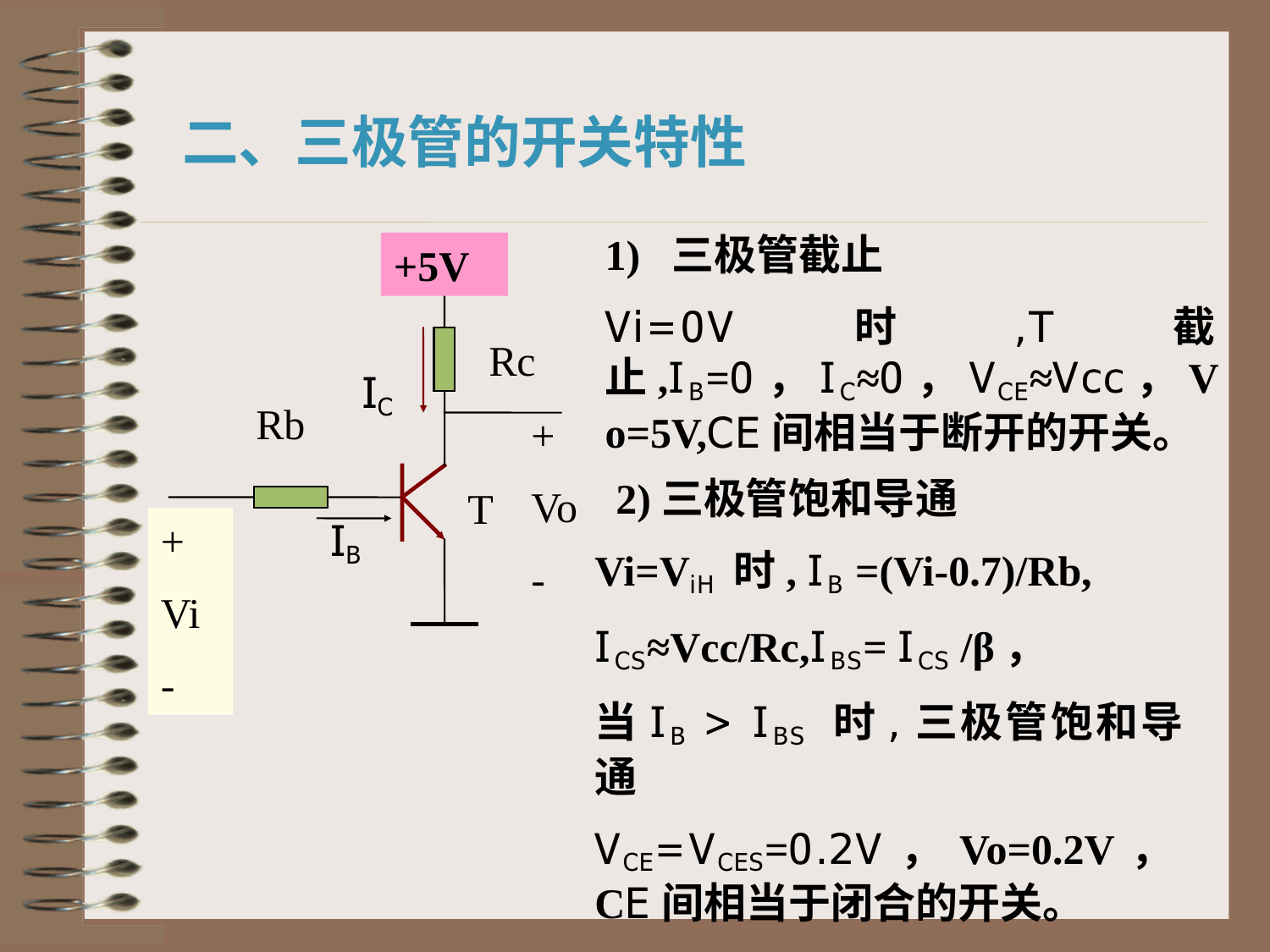

# 二、三极管的开关特性
1)  三极管截止
Vi=0V时,T截止,IB=0，IC≈0，VCE≈Vcc，Vo=5V,CE间相当于断开的开关。
+5V

Rc
Rb
+
Vo
-

T

+
Vi
-

IC
IB

  2)三极管饱和导通
Vi=ViH 时, IB =(Vi-0.7)/Rb,
ICS≈Vcc/Rc,IBS= ICS /β，
当IB > IBS 时,三极管饱和导通
VCE=VCES=0.2V，Vo=0.2V，CE间相当于闭合的开关。